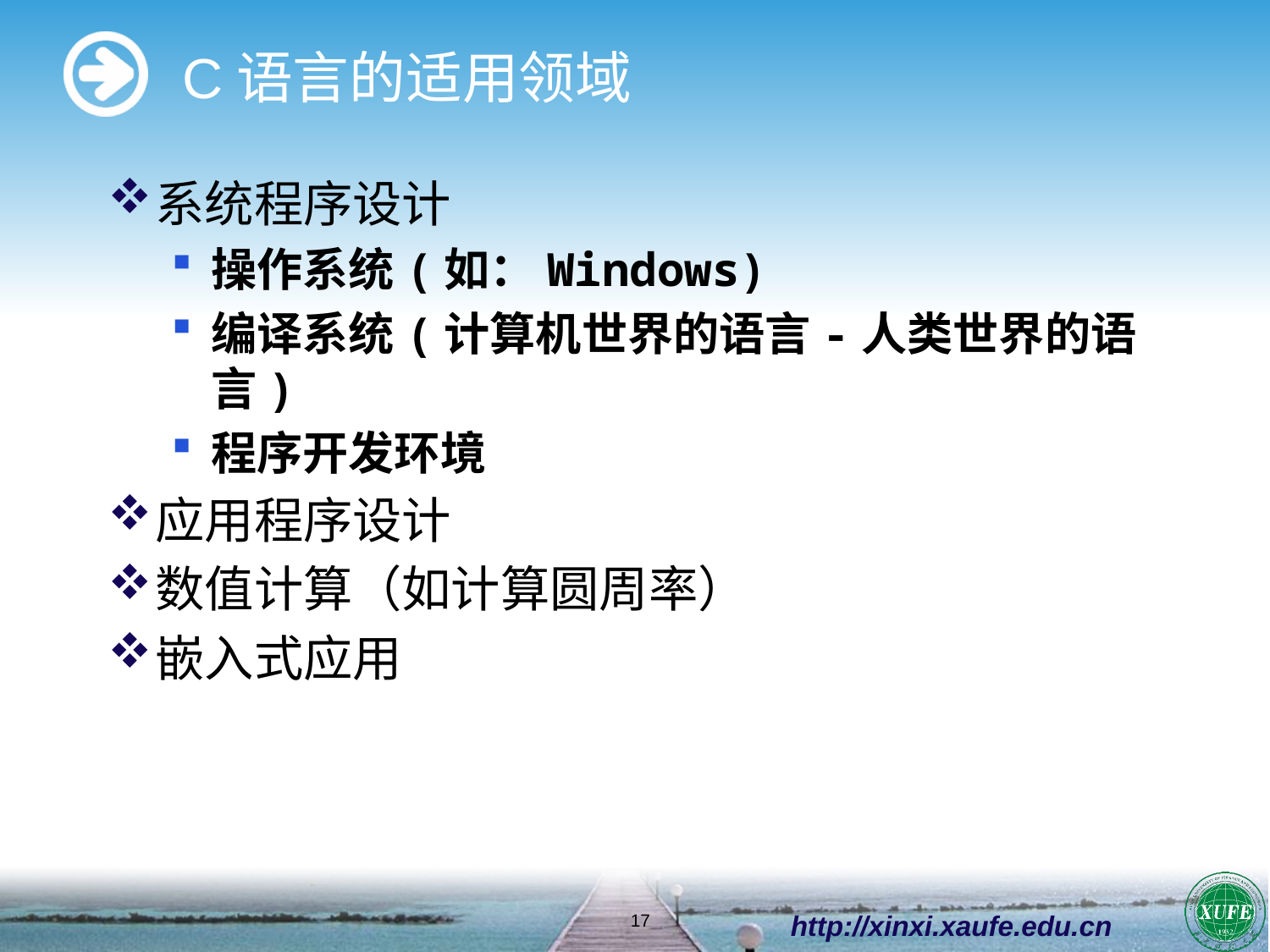

# C语言的适用领域
系统程序设计
操作系统(如：Windows)
编译系统(计算机世界的语言-人类世界的语言)
程序开发环境
应用程序设计
数值计算（如计算圆周率）
嵌入式应用
http://xinxi.xaufe.edu.cn
17